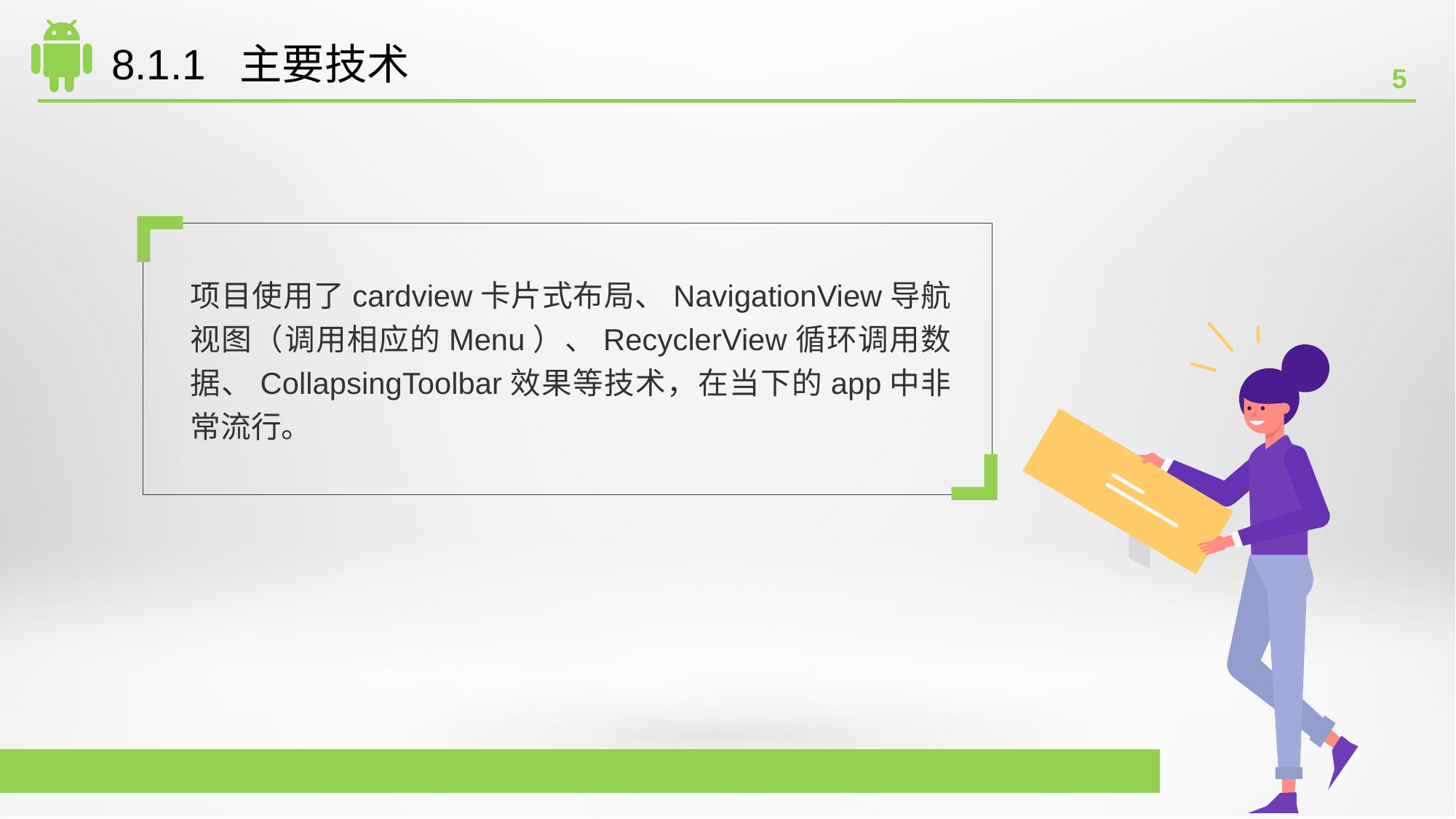

# 8.1.1  主要技术

项目使用了cardview卡片式布局、NavigationView导航视图（调用相应的Menu）、RecyclerView循环调用数据、CollapsingToolbar效果等技术，在当下的app中非常流行。